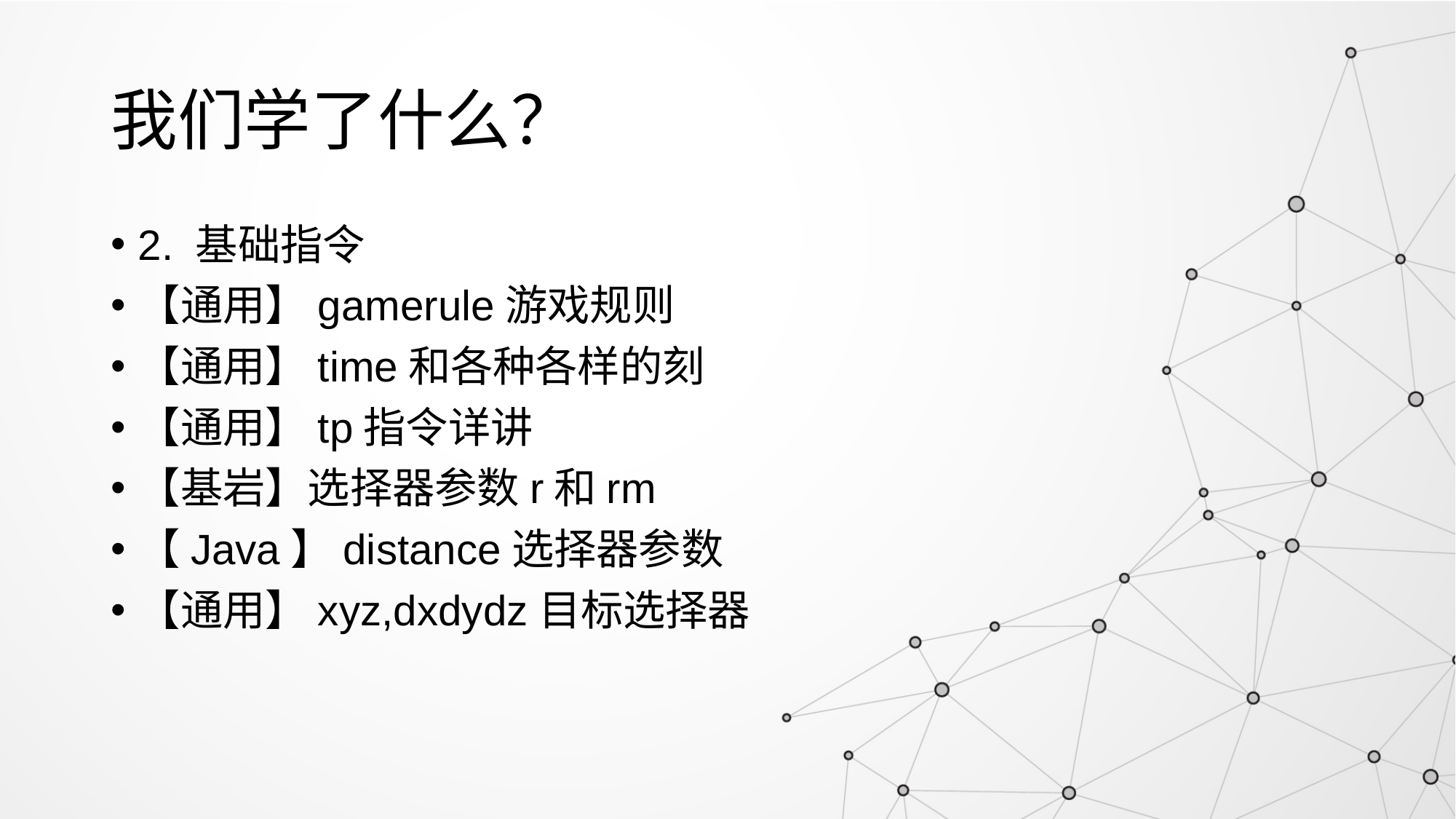

# 我们学了什么？
2. 基础指令
【通用】gamerule游戏规则
【通用】time和各种各样的刻
【通用】tp指令详讲
【基岩】选择器参数r和rm
【Java】distance选择器参数
【通用】xyz,dxdydz目标选择器